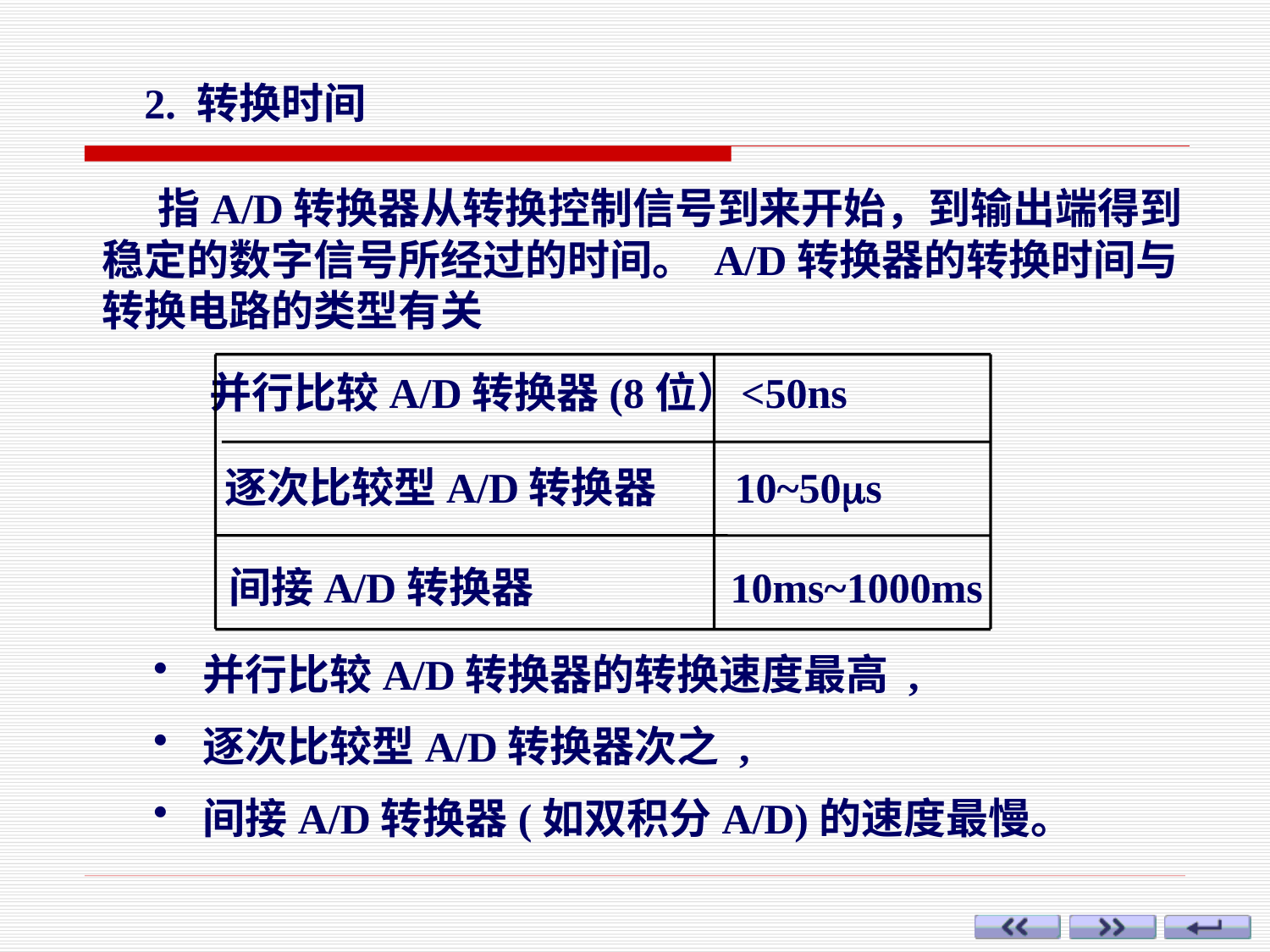

2. 转换时间
    指A/D转换器从转换控制信号到来开始，到输出端得到稳定的数字信号所经过的时间。 A/D转换器的转换时间与转换电路的类型有关

  并行比较A/D转换器(8位）
<50ns

   逐次比较型A/D转换器
10~50μs

    间接A/D转换器
10ms~1000ms

 并行比较A/D转换器的转换速度最高 ,
 逐次比较型A/D转换器次之 ,
 间接A/D转换器(如双积分A/D)的速度最慢。